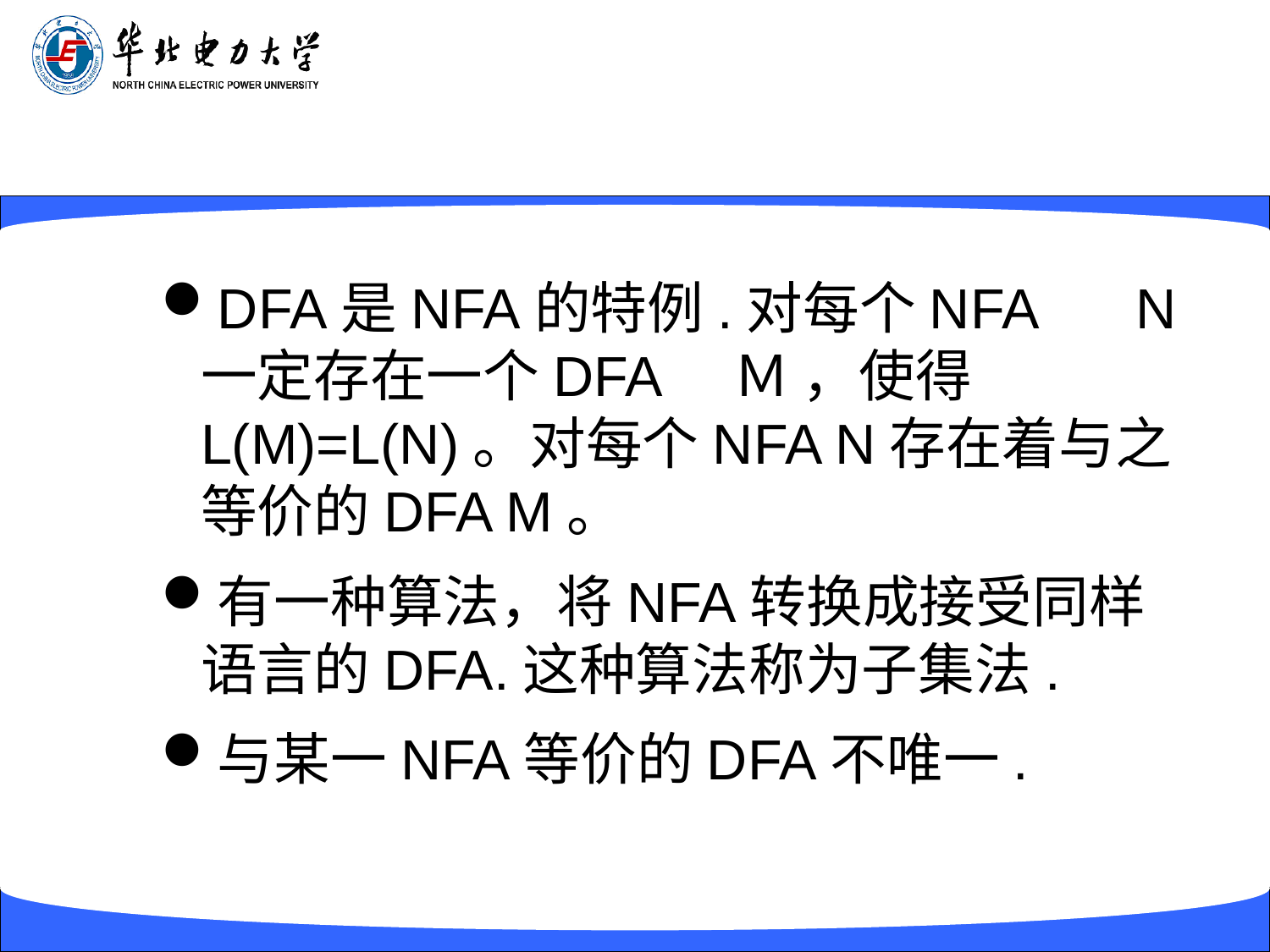

DFA是NFA的特例.对每个NFA 　N一定存在一个DFA　Ｍ ，使得  L(M)=L(N)。对每个NFA N存在着与之等价的DFA M。
有一种算法，将NFA转换成接受同样语言的DFA.这种算法称为子集法.
与某一NFA等价的DFA不唯一.